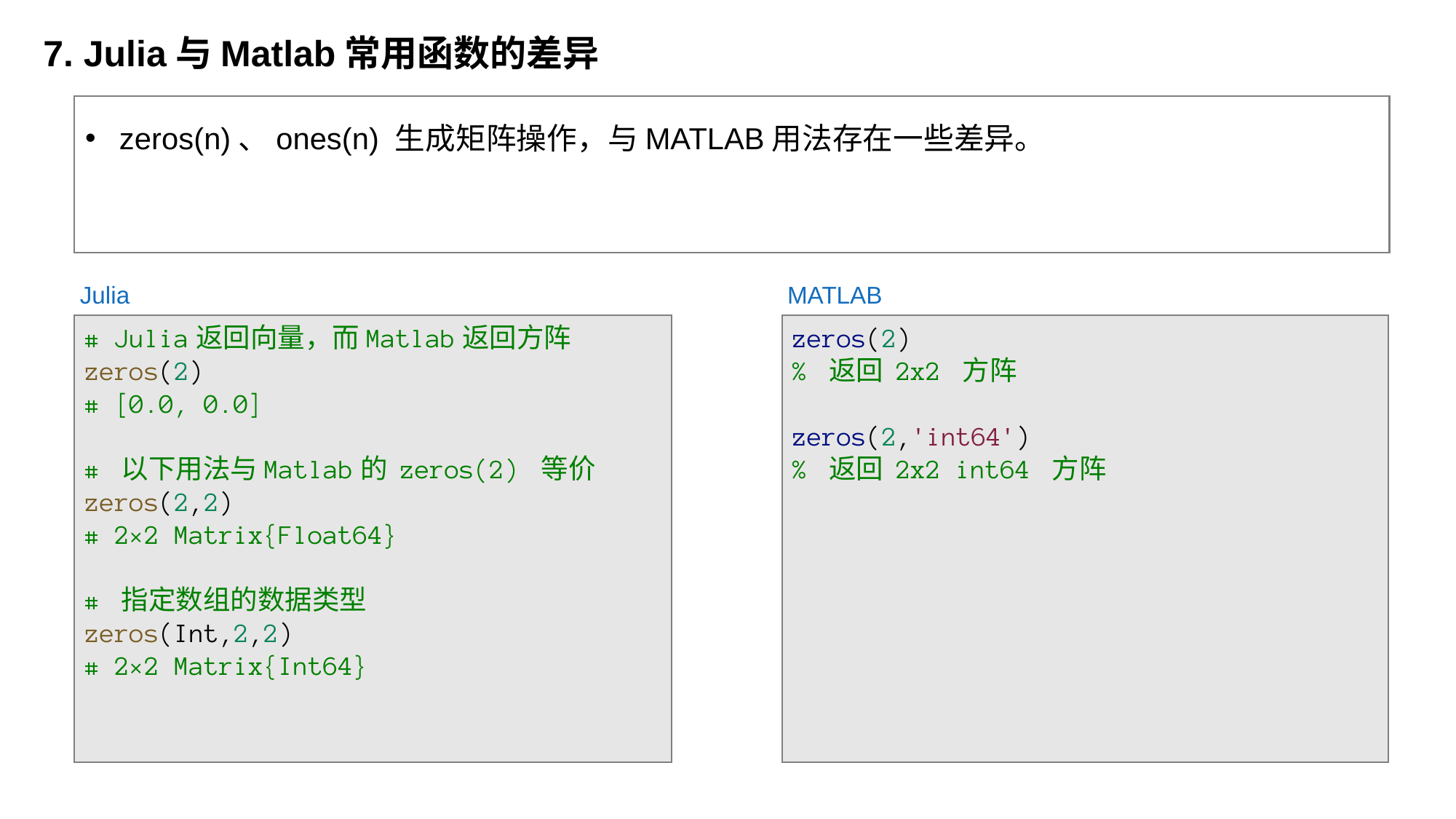

7. Julia与Matlab常用函数的差异
zeros(n)、ones(n) 生成矩阵操作，与MATLAB用法存在一些差异。
Julia
MATLAB
# Julia返回向量，而Matlab返回方阵
zeros(2)
# [0.0, 0.0]
# 以下用法与Matlab的 zeros(2) 等价
zeros(2,2)
# 2×2 Matrix{Float64}
# 指定数组的数据类型
zeros(Int,2,2)
# 2×2 Matrix{Int64}
zeros(2)
% 返回 2x2 方阵
zeros(2,'int64')
% 返回 2x2 int64 方阵